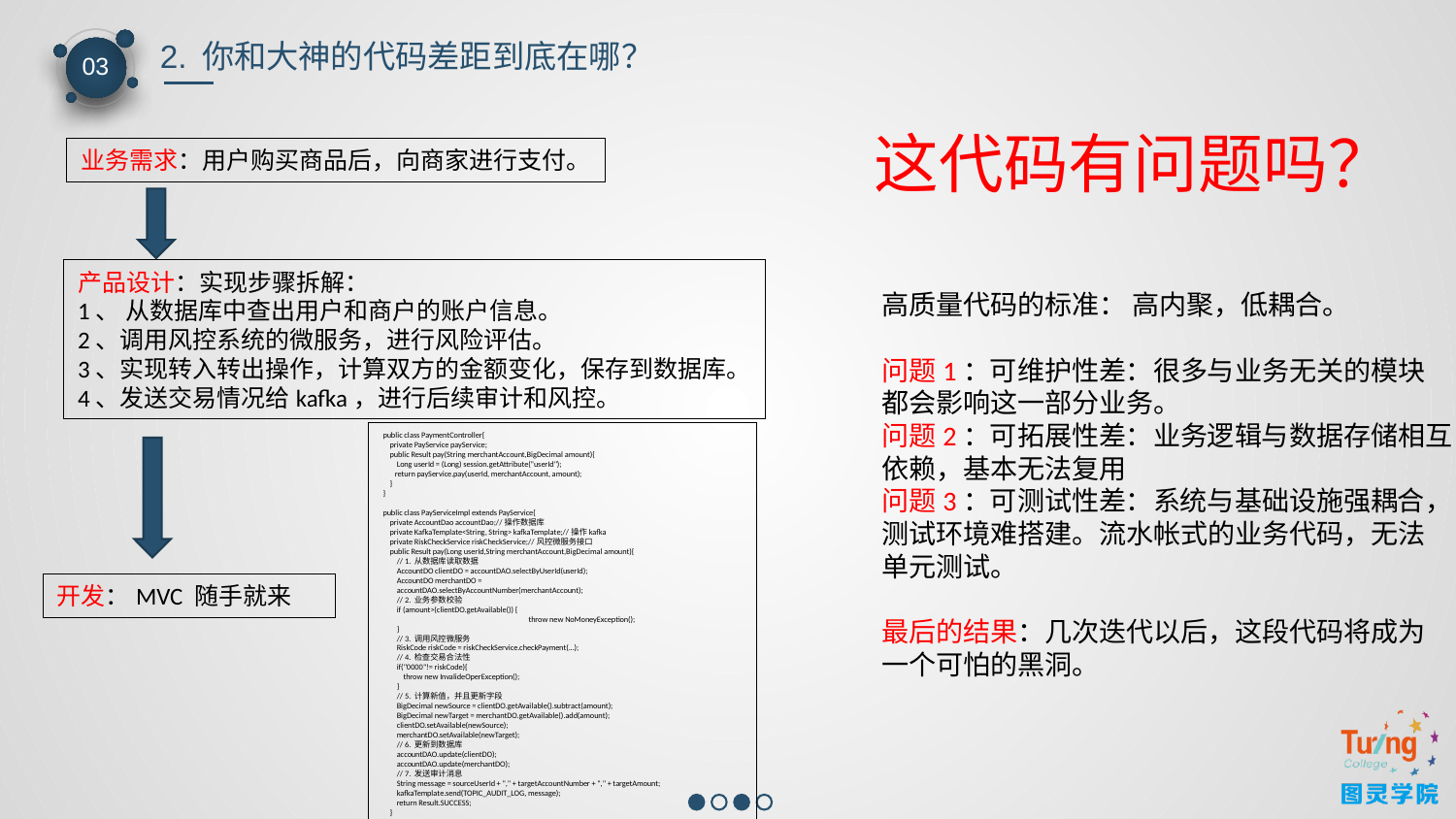

2. 你和大神的代码差距到底在哪？
03
这代码有问题吗？
业务需求：用户购买商品后，向商家进行支付。

产品设计：实现步骤拆解：
1、 从数据库中查出用户和商户的账户信息。
2、调用风控系统的微服务，进行风险评估。
3、实现转入转出操作，计算双方的金额变化，保存到数据库。
4、发送交易情况给kafka，进行后续审计和风控。
高质量代码的标准： 高内聚，低耦合。

问题1：可维护性差：很多与业务无关的模块
都会影响这一部分业务。
问题2：可拓展性差：业务逻辑与数据存储相互
依赖，基本无法复用
问题3：可测试性差：系统与基础设施强耦合，
测试环境难搭建。流水帐式的业务代码，无法
单元测试。

最后的结果：几次迭代以后，这段代码将成为
一个可怕的黑洞。
public class PaymentController{
    private PayService payService;
    public Result pay(String merchantAccount,BigDecimal amount){
        Long userId = (Long) session.getAttribute("userId");
       return payService.pay(userId, merchantAccount, amount);
    }
}

public class PayServiceImpl extends PayService{
    private AccountDao accountDao;//操作数据库
    private KafkaTemplate<String, String> kafkaTemplate;//操作kafka
    private RiskCheckService riskCheckService;//风控微服务接口
    public Result pay(Long userId,String merchantAccount,BigDecimal amount){
        // 1. 从数据库读取数据
        AccountDO clientDO = accountDAO.selectByUserId(userId);
        AccountDO merchantDO =
        accountDAO.selectByAccountNumber(merchantAccount);
        // 2. 业务参数校验
        if (amount>(clientDO.getAvailable()) {
        	throw new NoMoneyException();
        }
        // 3. 调用风控微服务
        RiskCode riskCode = riskCheckService.checkPayment(...);
        // 4. 检查交易合法性
        if("0000"!= riskCode){
            throw new InvalideOperException();
        }
        // 5. 计算新值，并且更新字段
        BigDecimal newSource = clientDO.getAvailable().subtract(amount);
        BigDecimal newTarget = merchantDO.getAvailable().add(amount);
        clientDO.setAvailable(newSource);
        merchantDO.setAvailable(newTarget);
        // 6. 更新到数据库
        accountDAO.update(clientDO);
        accountDAO.update(merchantDO);
        // 7. 发送审计消息
        String message = sourceUserId + "," + targetAccountNumber + "," + targetAmount;
        kafkaTemplate.send(TOPIC_AUDIT_LOG, message);
        return Result.SUCCESS;
    }
}

开发：MVC 随手就来